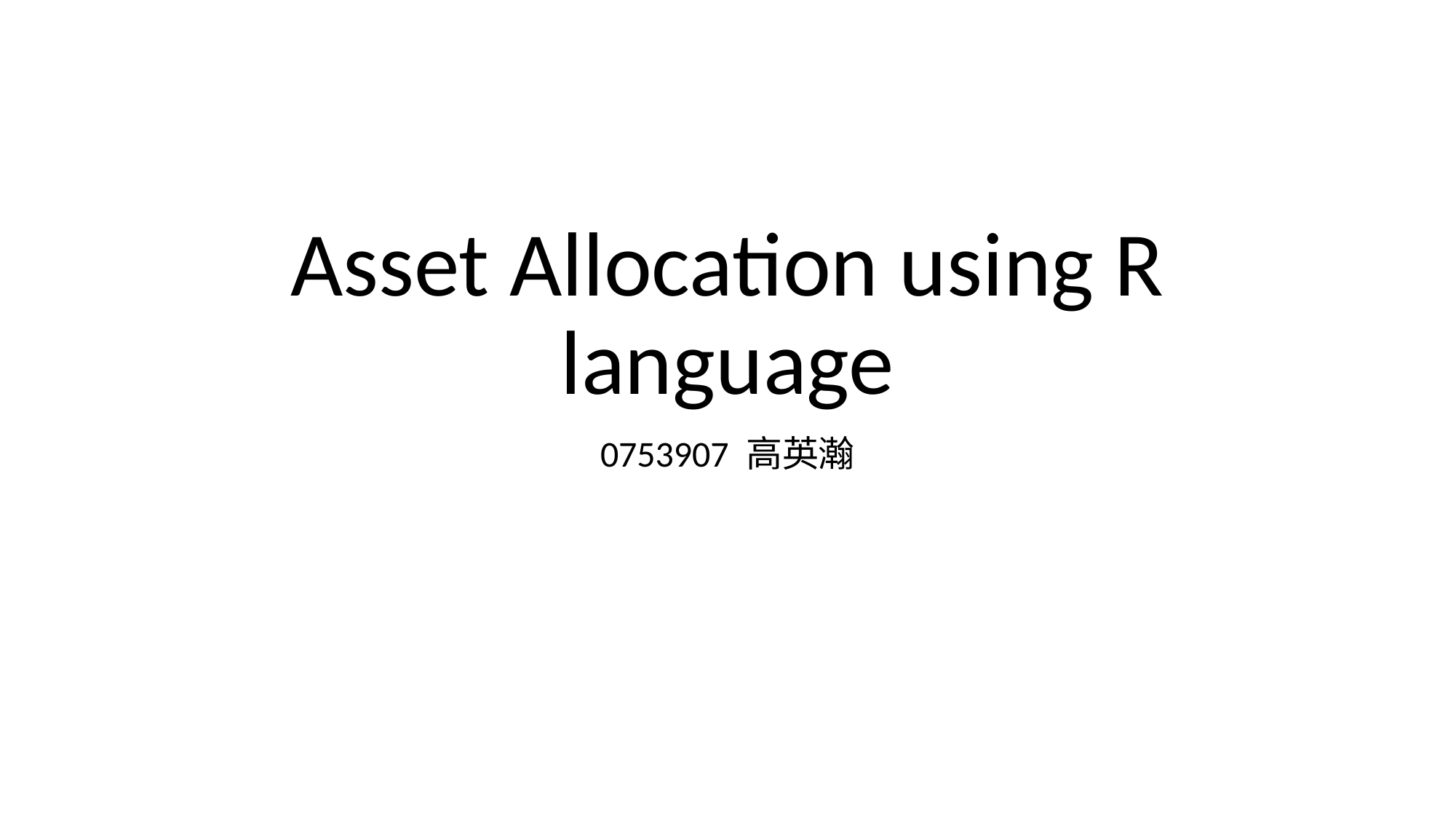

# Asset Allocation using R language
0753907 高英瀚